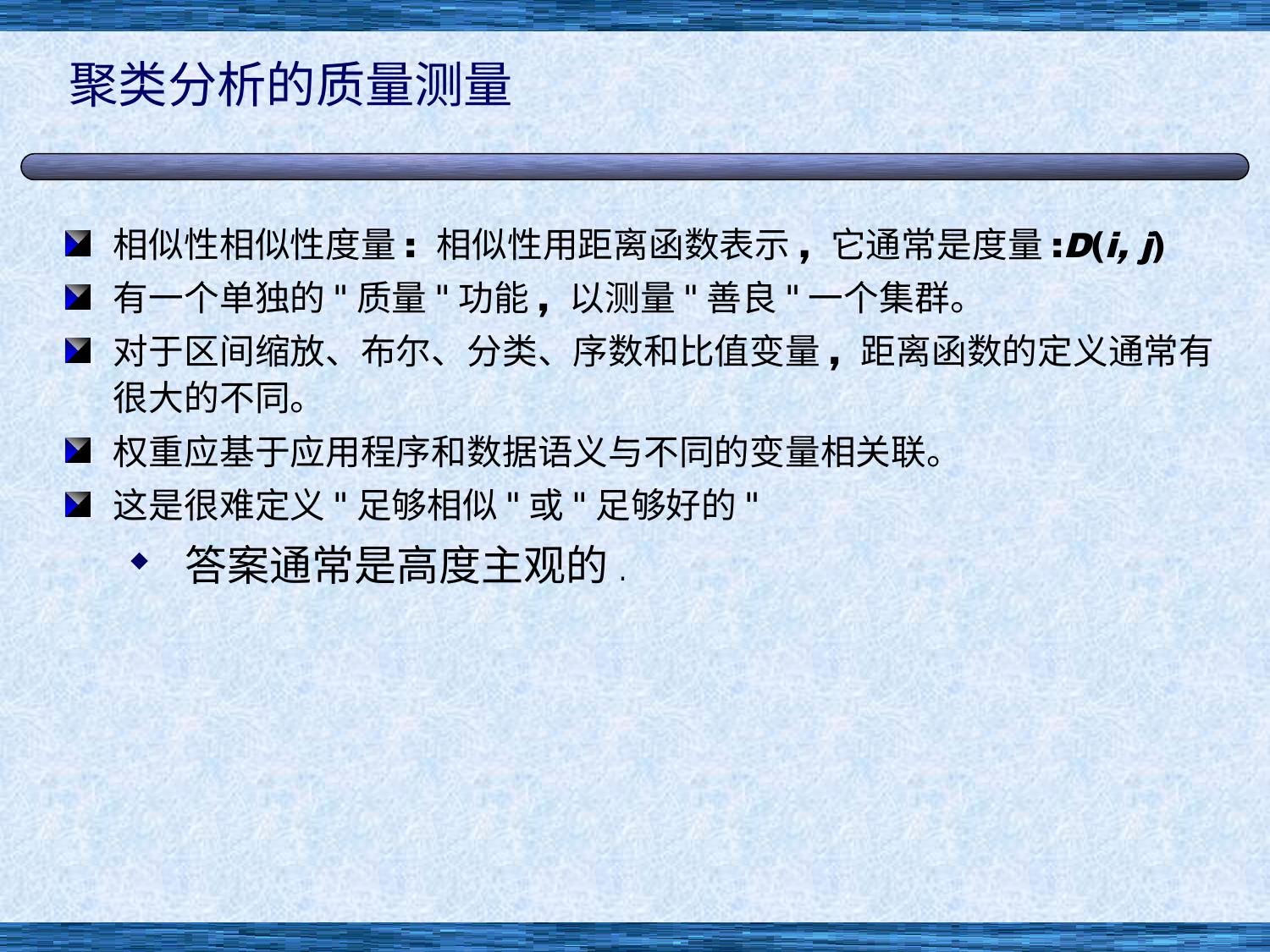

# 聚类分析的质量测量
相似性相似性度量: 相似性用距离函数表示, 它通常是度量:D(i, j)
有一个单独的"质量"功能, 以测量"善良"一个集群。
对于区间缩放、布尔、分类、序数和比值变量, 距离函数的定义通常有很大的不同。
权重应基于应用程序和数据语义与不同的变量相关联。
这是很难定义"足够相似"或"足够好的"
 答案通常是高度主观的.